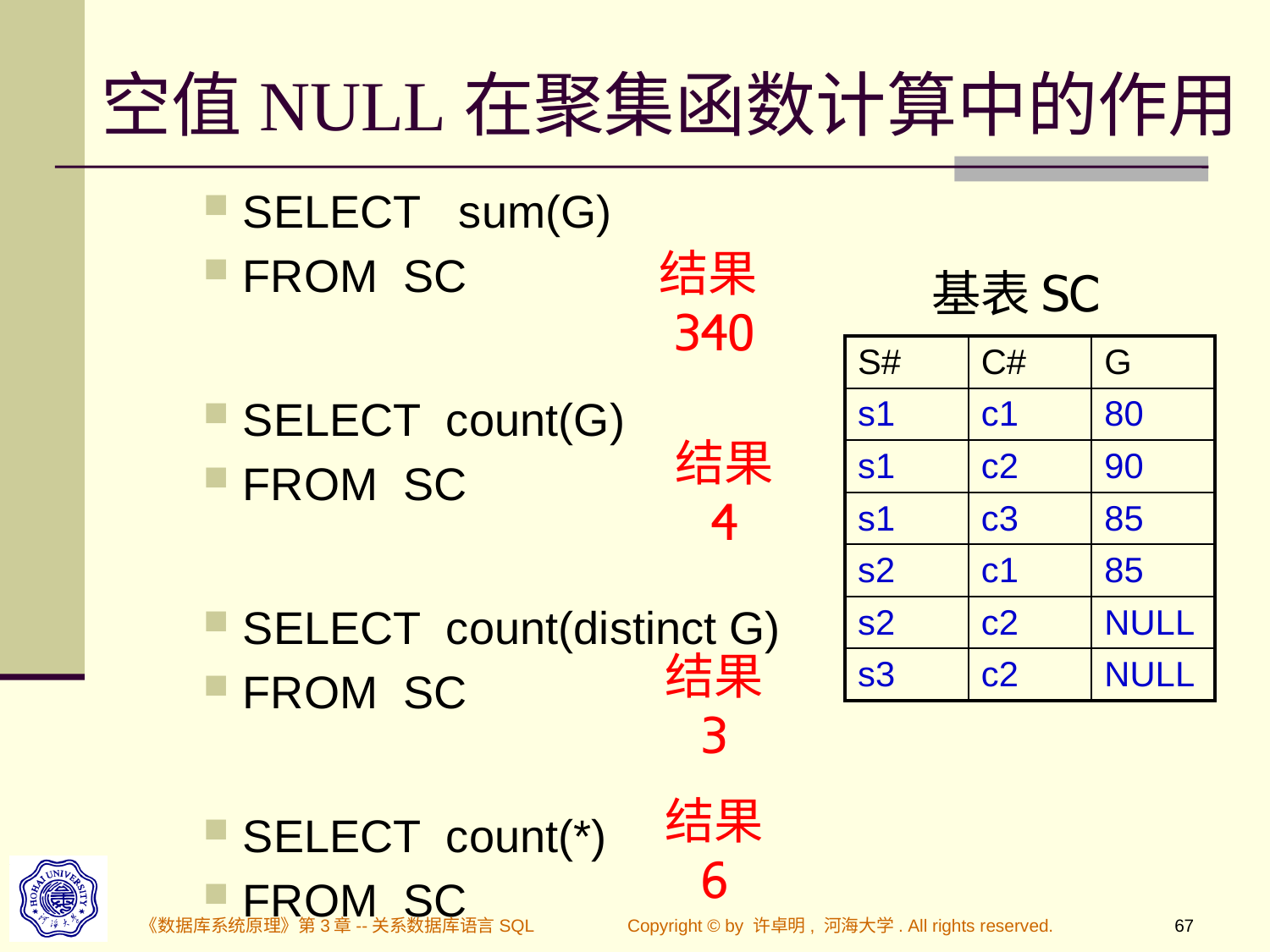

# 空值NULL在聚集函数计算中的作用
SELECT   sum(G)
FROM  SC

SELECT  count(G)
FROM  SC

SELECT  count(distinct G)
FROM  SC

SELECT  count(*)
FROM  SC

结果340
基表SC
| S# | C# | G |
| --- | --- | --- |
| s1 | c1 | 80 |
| s1 | c2 | 90 |
| s1 | c3 | 85 |
| s2 | c1 | 85 |
| s2 | c2 | NULL |
| s3 | c2 | NULL |
结果
4
结果
3
结果
6
《数据库系统原理》第3章--关系数据库语言SQL
Copyright © by 许卓明, 河海大学. All rights reserved.
67